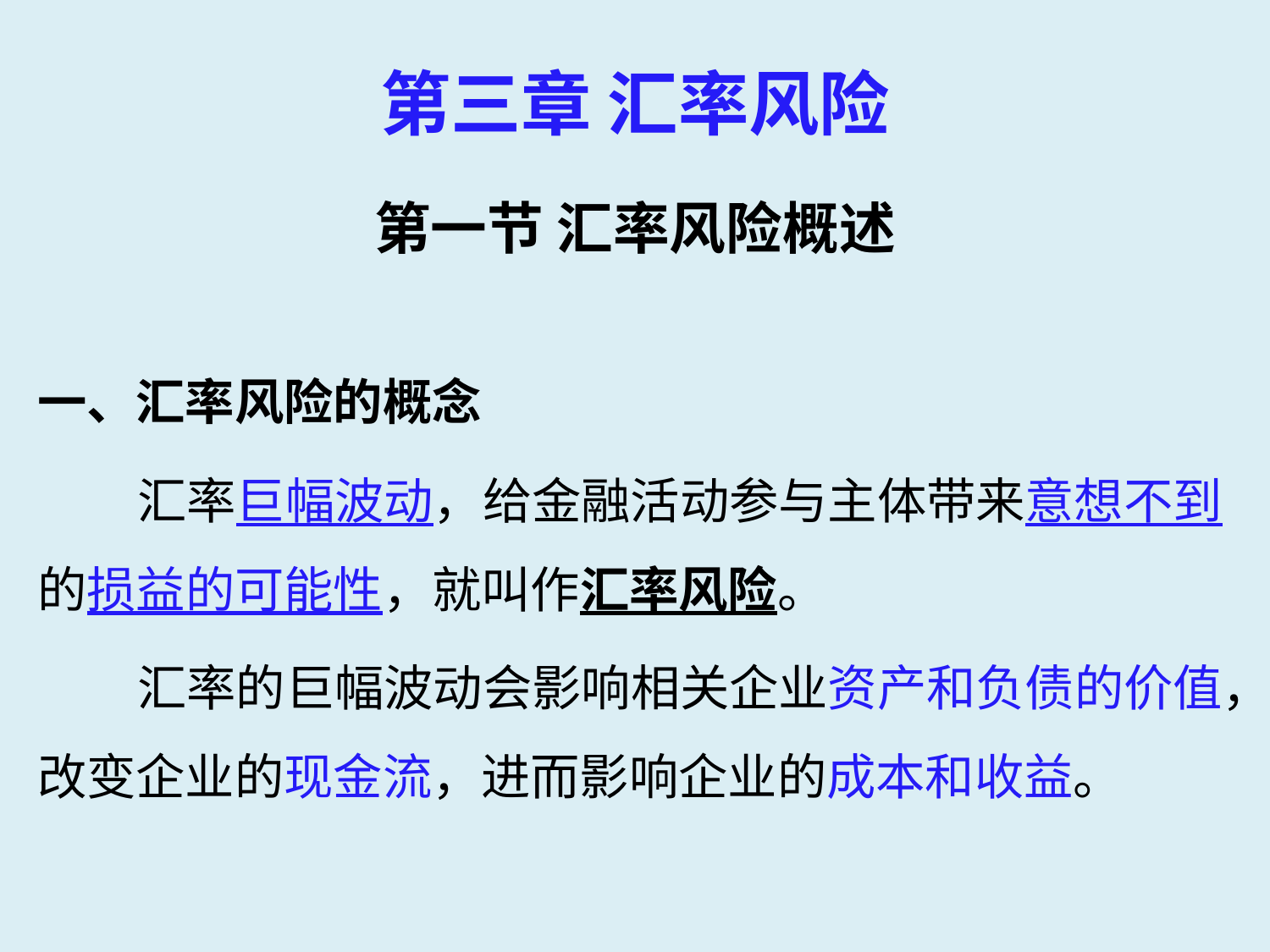

# 第三章 汇率风险
第一节 汇率风险概述

一、汇率风险的概念
        汇率巨幅波动，给金融活动参与主体带来意想不到的损益的可能性，就叫作汇率风险。
        汇率的巨幅波动会影响相关企业资产和负债的价值，改变企业的现金流，进而影响企业的成本和收益。